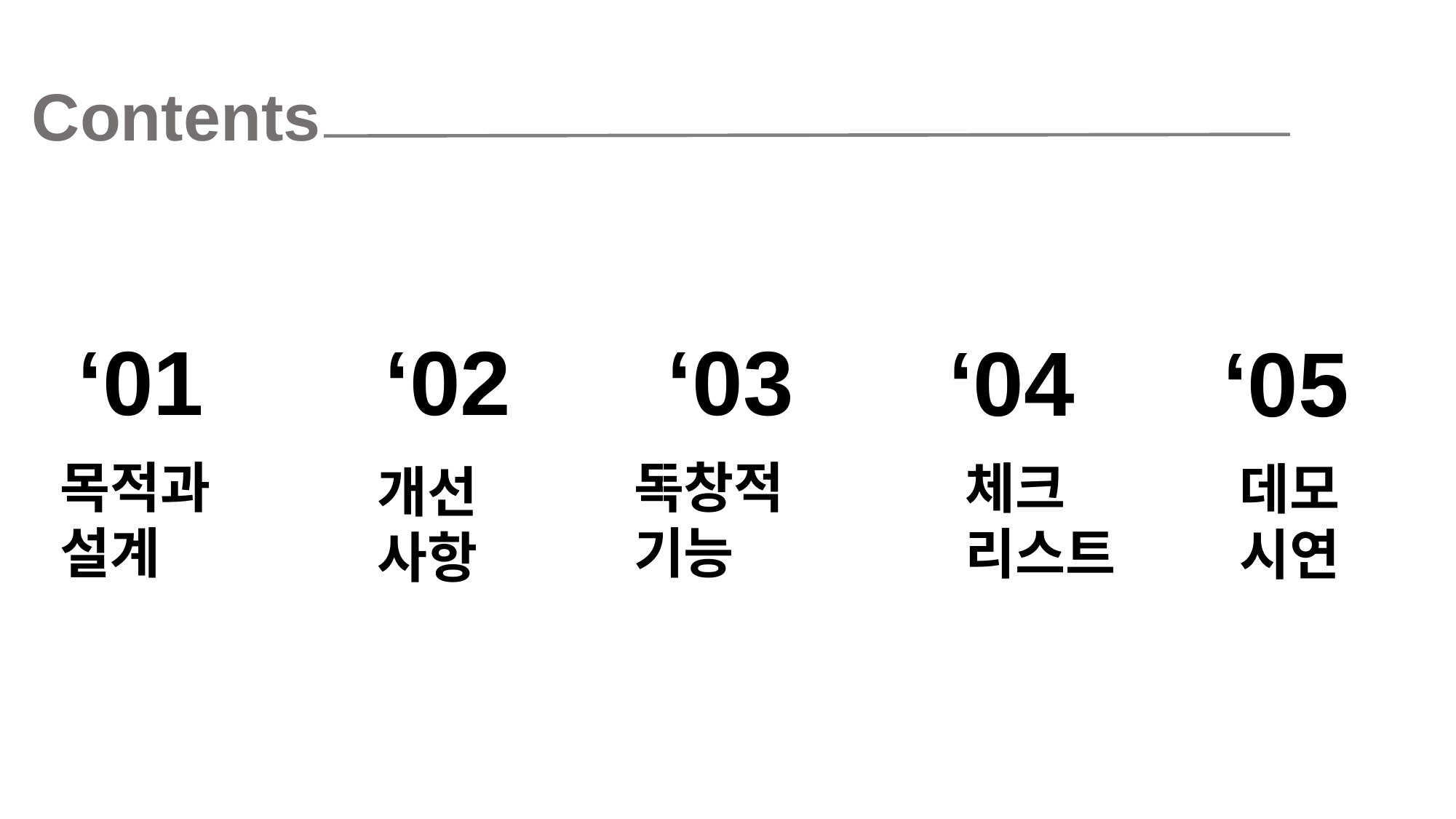

Contents
‘03
‘01
‘02
‘04
‘05
목적과설계
독창적
기능
체크
리스트
데모
시연
개선 사항